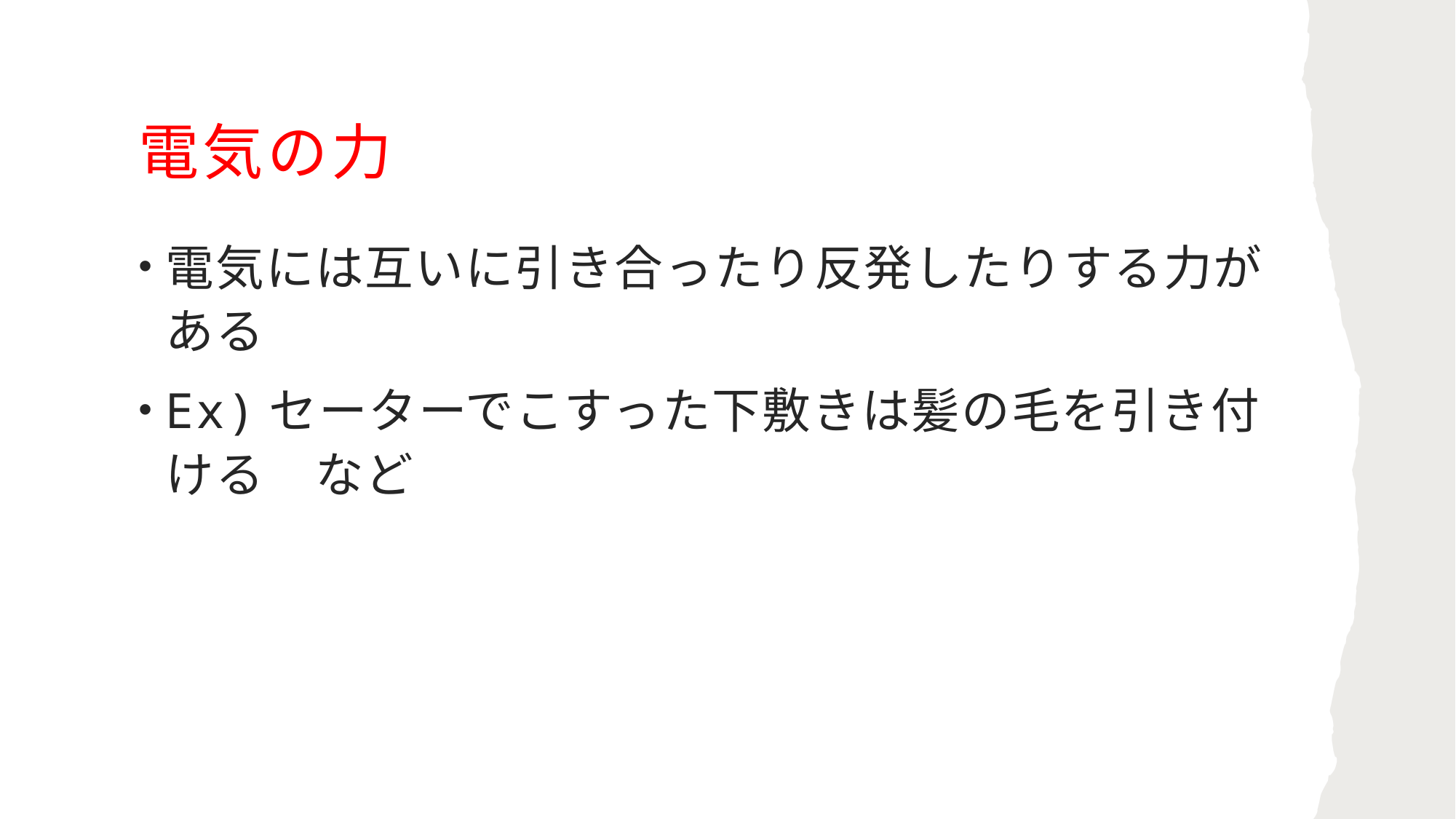

# 電気の力
電気には互いに引き合ったり反発したりする力がある
Ex)セーターでこすった下敷きは髪の毛を引き付ける　など